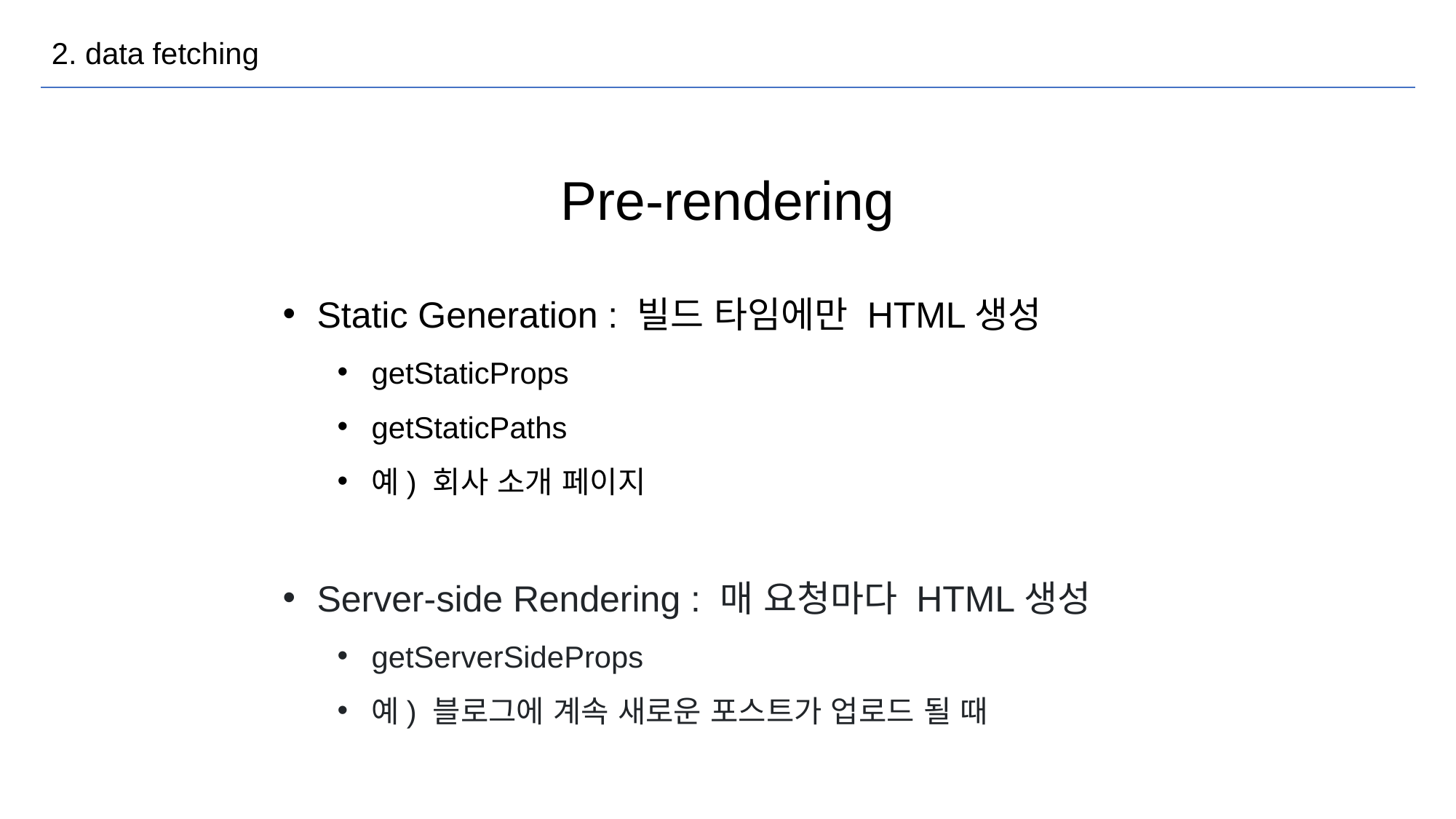

# 2. data fetching
Pre-rendering
Static Generation : 빌드 타임에만 HTML생성
getStaticProps
getStaticPaths
예) 회사 소개 페이지

Server-side Rendering : 매 요청마다 HTML생성
getServerSideProps
예) 블로그에 계속 새로운 포스트가 업로드 될 때